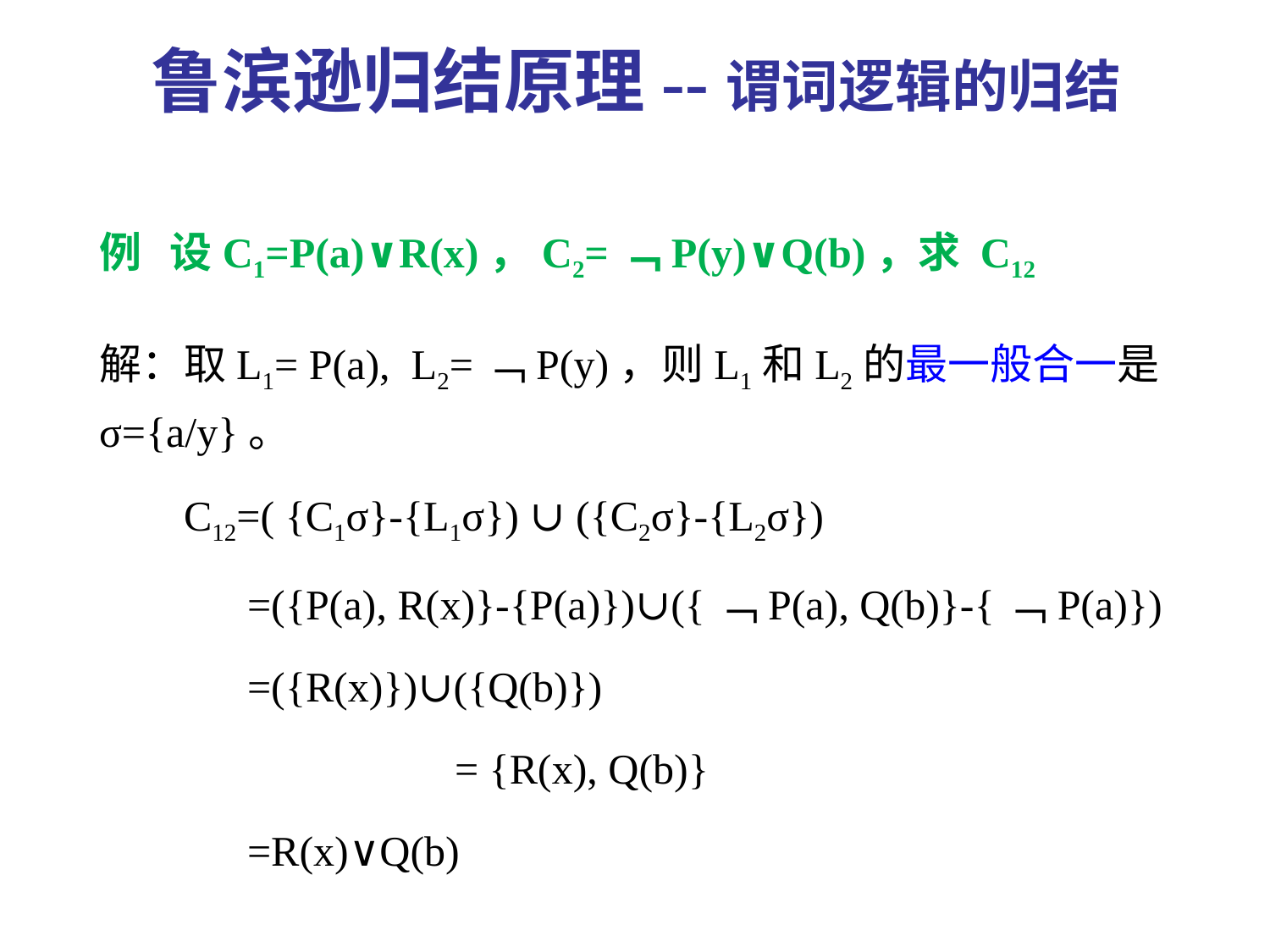

鲁滨逊归结原理--谓词逻辑的归结
例   设C1=P(a)∨R(x)，C2=﹁P(y)∨Q(b)，求 C12
解：取L1= P(a),  L2=﹁P(y)，则L1和L2的最一般合一是σ={a/y}。
        C12=( {C1σ}-{L1σ}) ∪ ({C2σ}-{L2σ})
              =({P(a), R(x)}-{P(a)})∪({﹁P(a), Q(b)}-{﹁P(a)})
              =({R(x)})∪({Q(b)})
              = {R(x), Q(b)}
              =R(x)∨Q(b)